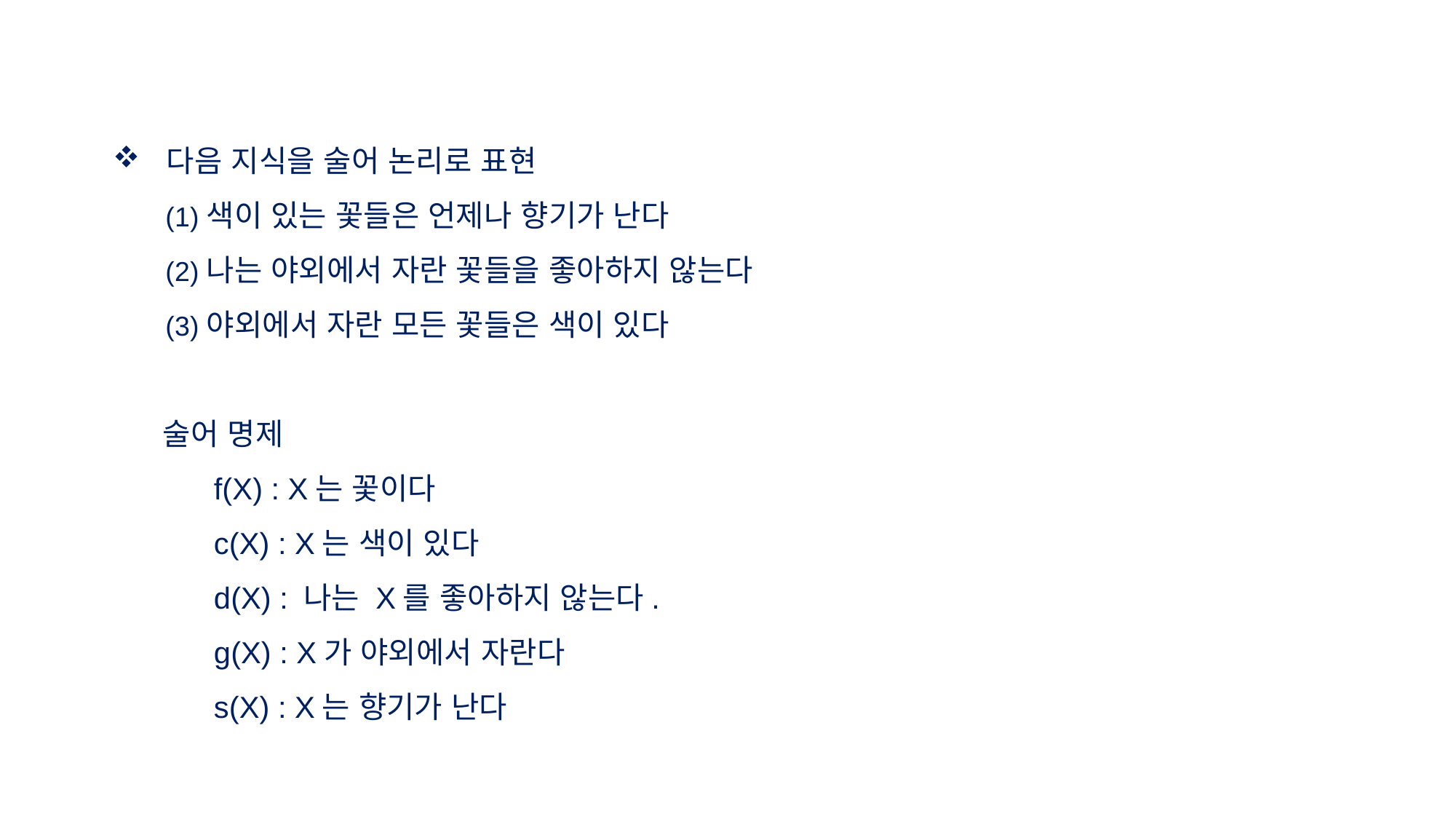

다음 지식을 술어 논리로 표현
색이 있는 꽃들은 언제나 향기가 난다
나는 야외에서 자란 꽃들을 좋아하지 않는다
야외에서 자란 모든 꽃들은 색이 있다

     술어 명제
f(X) : X는 꽃이다
c(X) : X는 색이 있다
d(X) : 나는 X를 좋아하지 않는다.
g(X) : X가 야외에서 자란다
s(X) : X는 향기가 난다